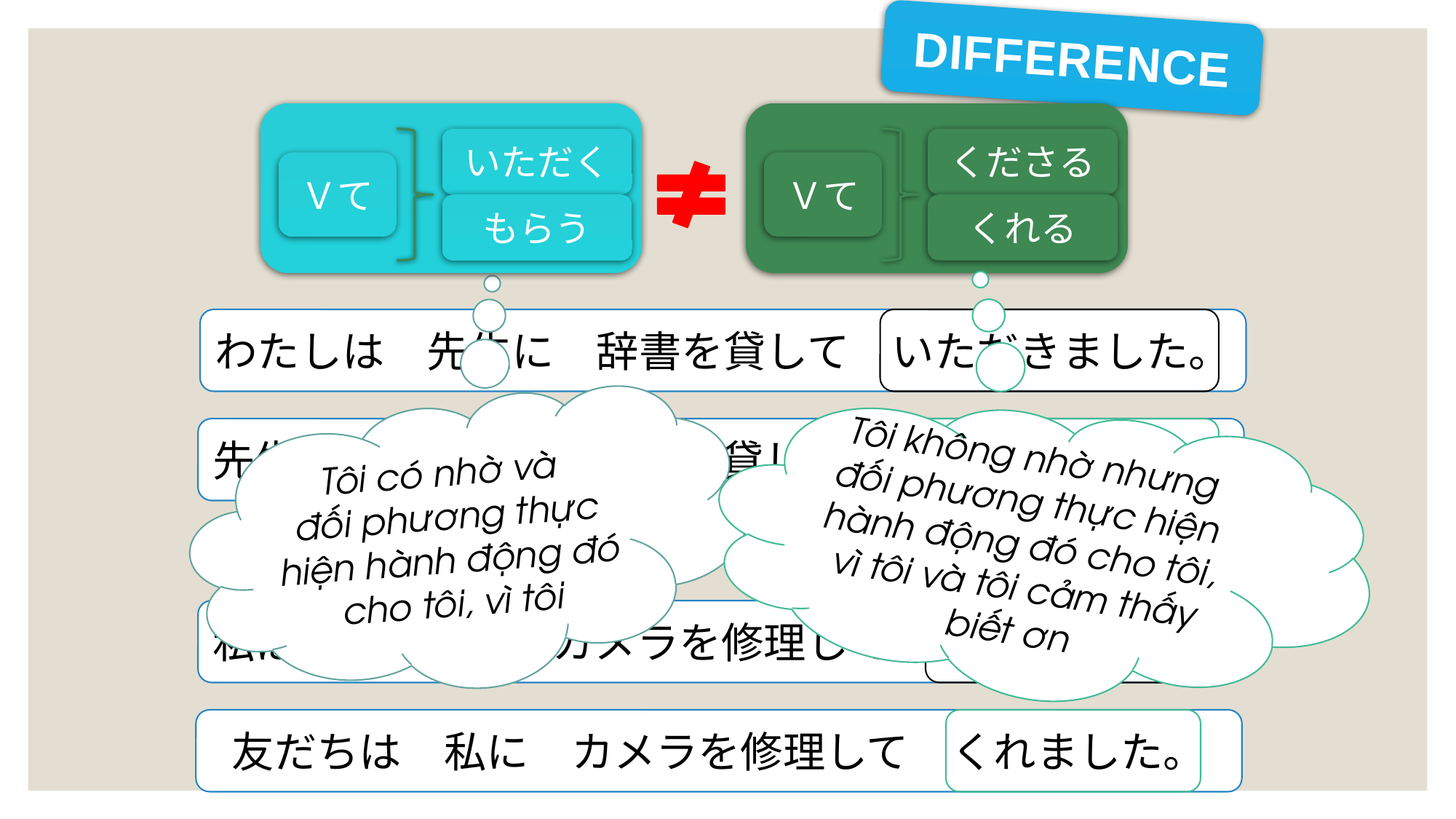

DIFFERENCE

いただく
くださる

Ｖて
Ｖて

もらう
くれる
わたしは　先生に　辞書を貸して　いただきました。

Tôi có nhờ và
đối phương thực hiện hành động đó cho tôi, vì tôi
Tôi không nhờ nhưng đối phương thực hiện hành động đó cho tôi, vì tôi và tôi cảm thấy biết ơn
先生は　わたしに　辞書を貸して　くださいました。

私は　友だちに　カメラを修理して　もらいました。

友だちは　私に　カメラを修理して　くれました。